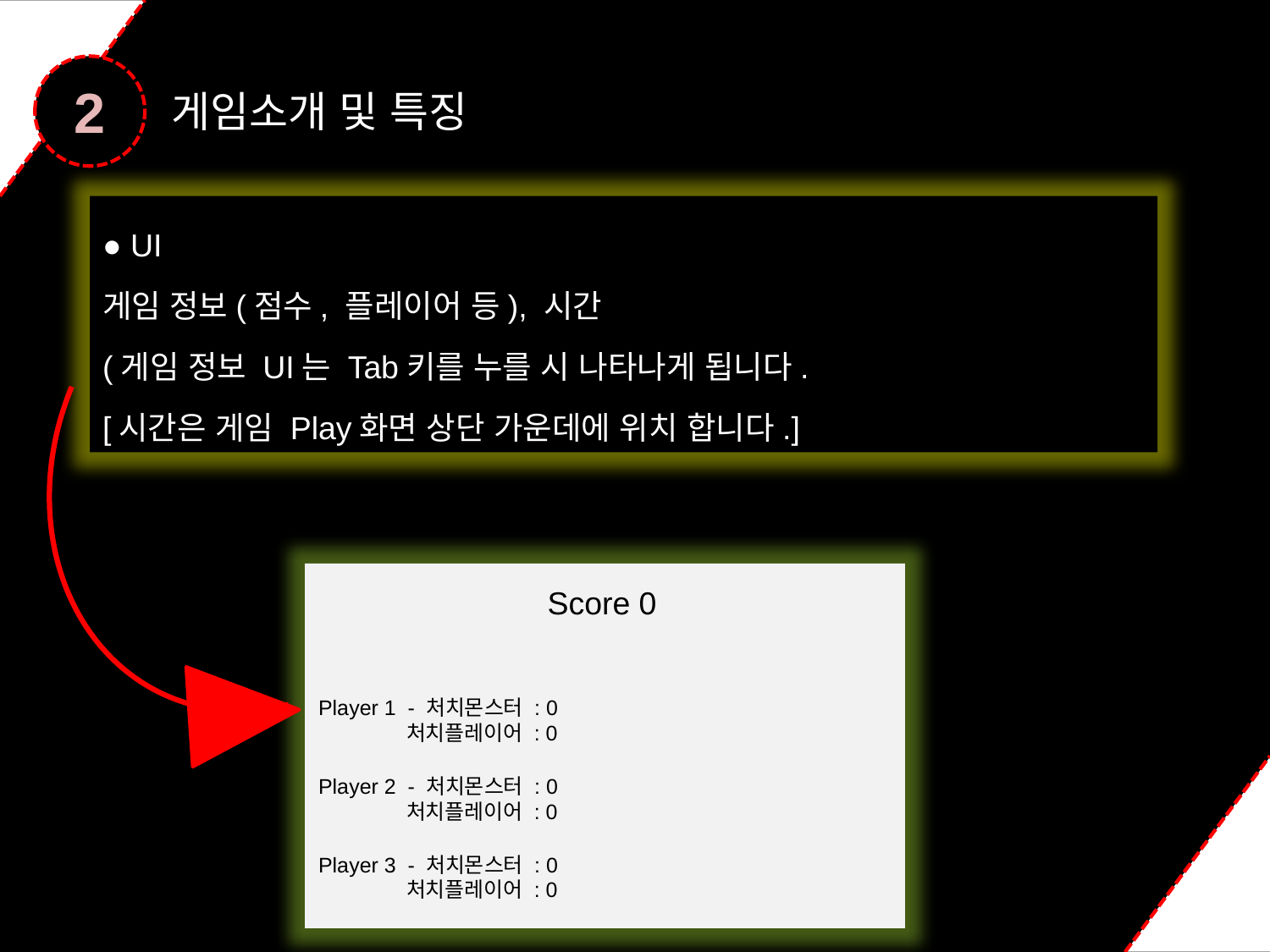

2
게임소개 및 특징
● UI
게임 정보(점수, 플레이어 등), 시간
(게임 정보 UI는 Tab키를 누를 시 나타나게 됩니다.
[시간은 게임 Play화면 상단 가운데에 위치 합니다.]

Score 0

Player 1  - 처치몬스터 : 0
              처치플레이어 : 0

Player 2  - 처치몬스터 : 0
              처치플레이어 : 0
Player 3  - 처치몬스터 : 0
              처치플레이어 : 0